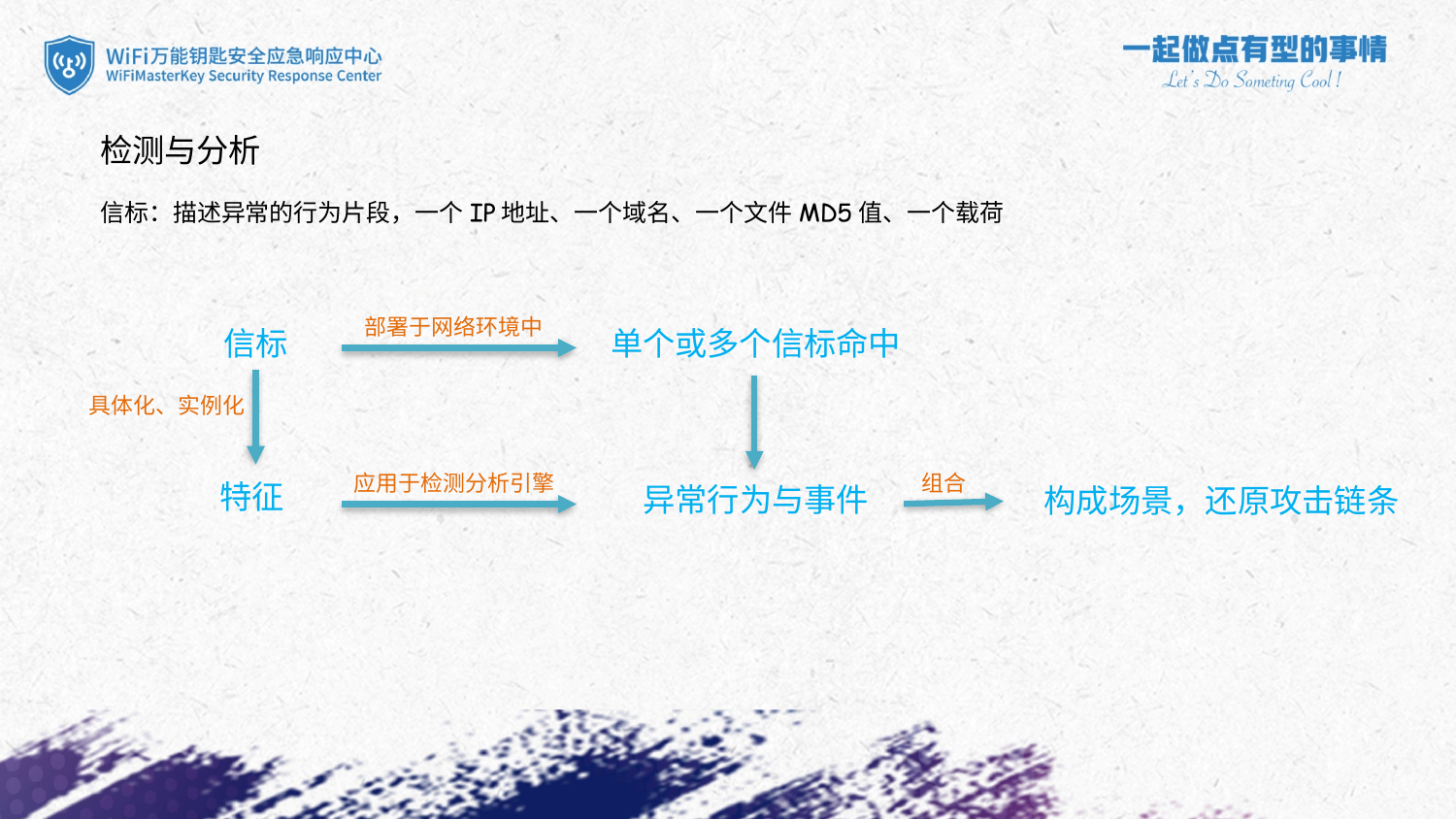

检测与分析

信标：描述异常的行为片段，一个IP地址、一个域名、一个文件MD5值、一个载荷
部署于网络环境中
信标
单个或多个信标命中
具体化、实例化
应用于检测分析引擎
组合
特征
异常行为与事件
构成场景，还原攻击链条